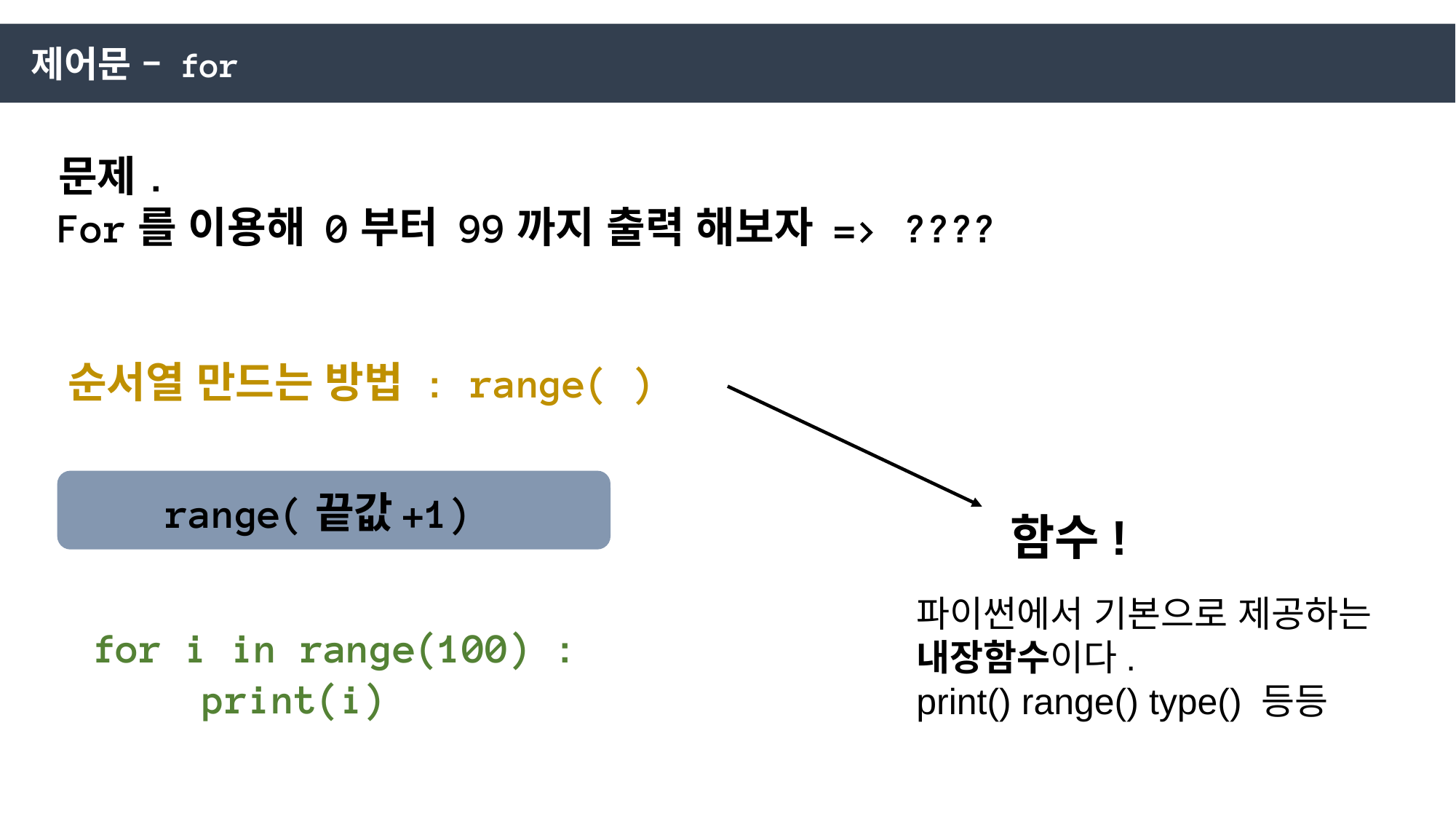

제어문 – for

문제.
For를 이용해 0부터 99까지 출력 해보자 => ????
순서열 만드는 방법 : range( )

range(끝값+1)
함수!
파이썬에서 기본으로 제공하는 내장함수이다.
print() range() type() 등등
for i in range(100) :
	print(i)